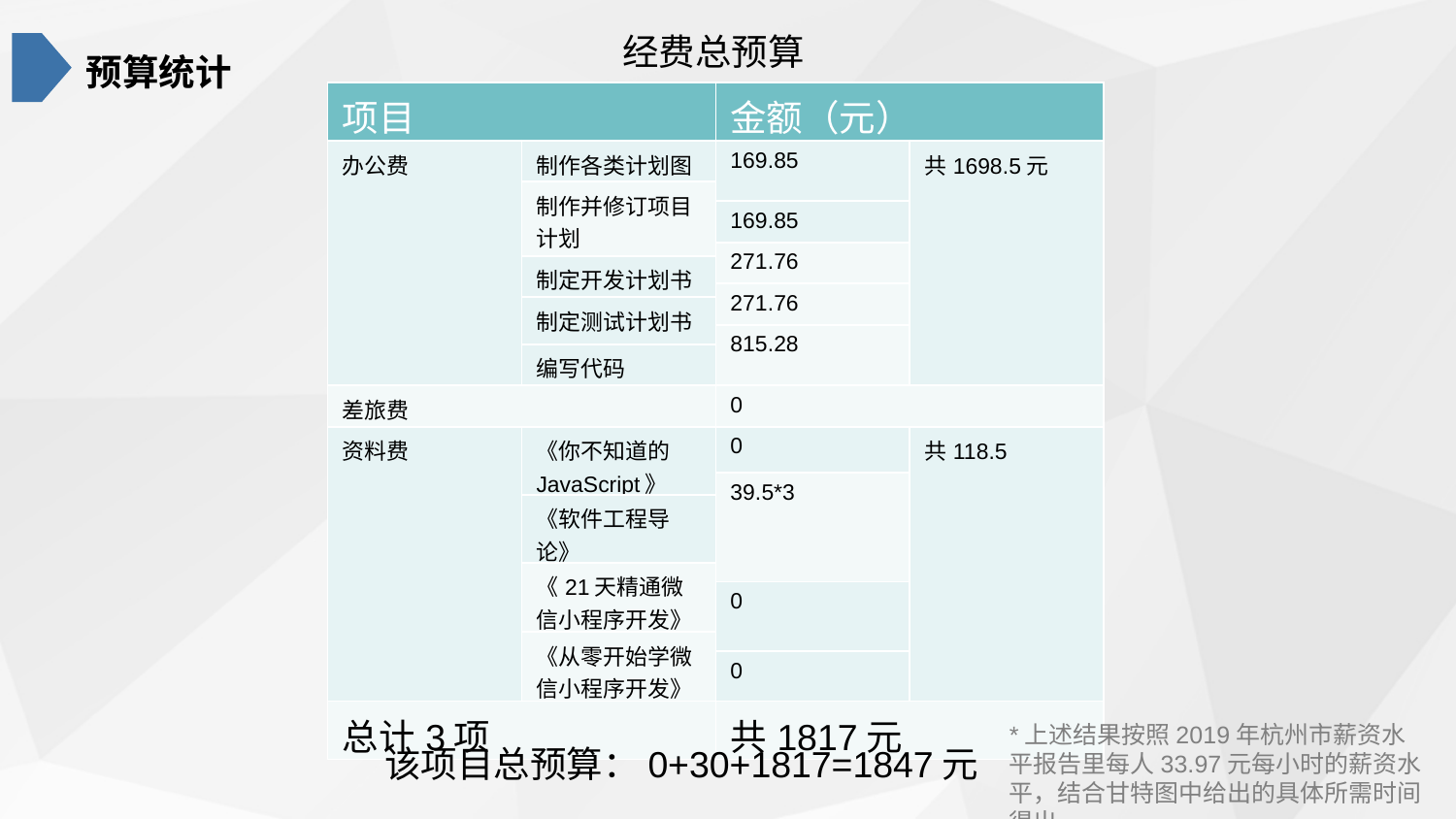

经费总预算

预算统计
| 项目 |  | 金额（元） |  |
| --- | --- | --- | --- |
| 办公费 | 制作各类计划图 | 169.85 | 共1698.5元 |
|  | 制作并修订项目计划 |  |  |
|  |  | 169.85 |  |
|  |  | 271.76 |  |
|  | 制定开发计划书 |  |  |
|  |  | 271.76 |  |
|  | 制定测试计划书 |  |  |
|  |  | 815.28 |  |
|  | 编写代码 |  |  |
| 差旅费 |  | 0 |  |
| 资料费 | 《你不知道的JavaScript》 | 0 | 共118.5 |
|  |  | 39.5\*3 |  |
|  | 《软件工程导论》 |  |  |
|  | 《21天精通微信小程序开发》 |  |  |
|  |  | 0 |  |
|  | 《从零开始学微信小程序开发》 |  |  |
|  |  | 0 |  |
| 总计3项 |  | 共1817元 |  |

*上述结果按照2019年杭州市薪资水平报告里每人33.97元每小时的薪资水平，结合甘特图中给出的具体所需时间得出
该项目总预算：0+30+1817=1847元